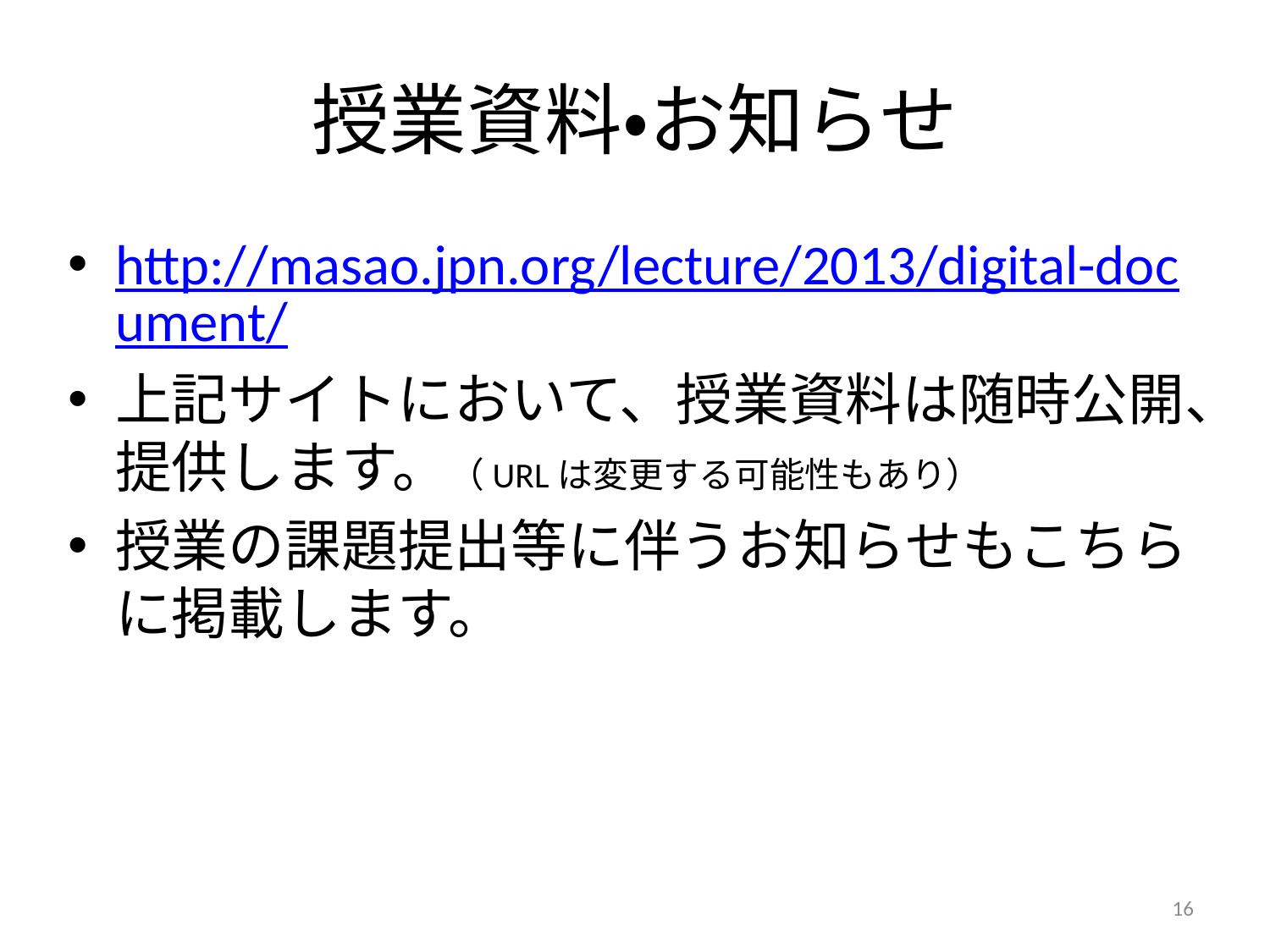

# 授業資料・お知らせ
http://masao.jpn.org/lecture/2013/digital-document/
上記サイトにおいて、授業資料は随時公開、提供します。（URLは変更する可能性もあり）
授業の課題提出等に伴うお知らせもこちらに掲載します。

16